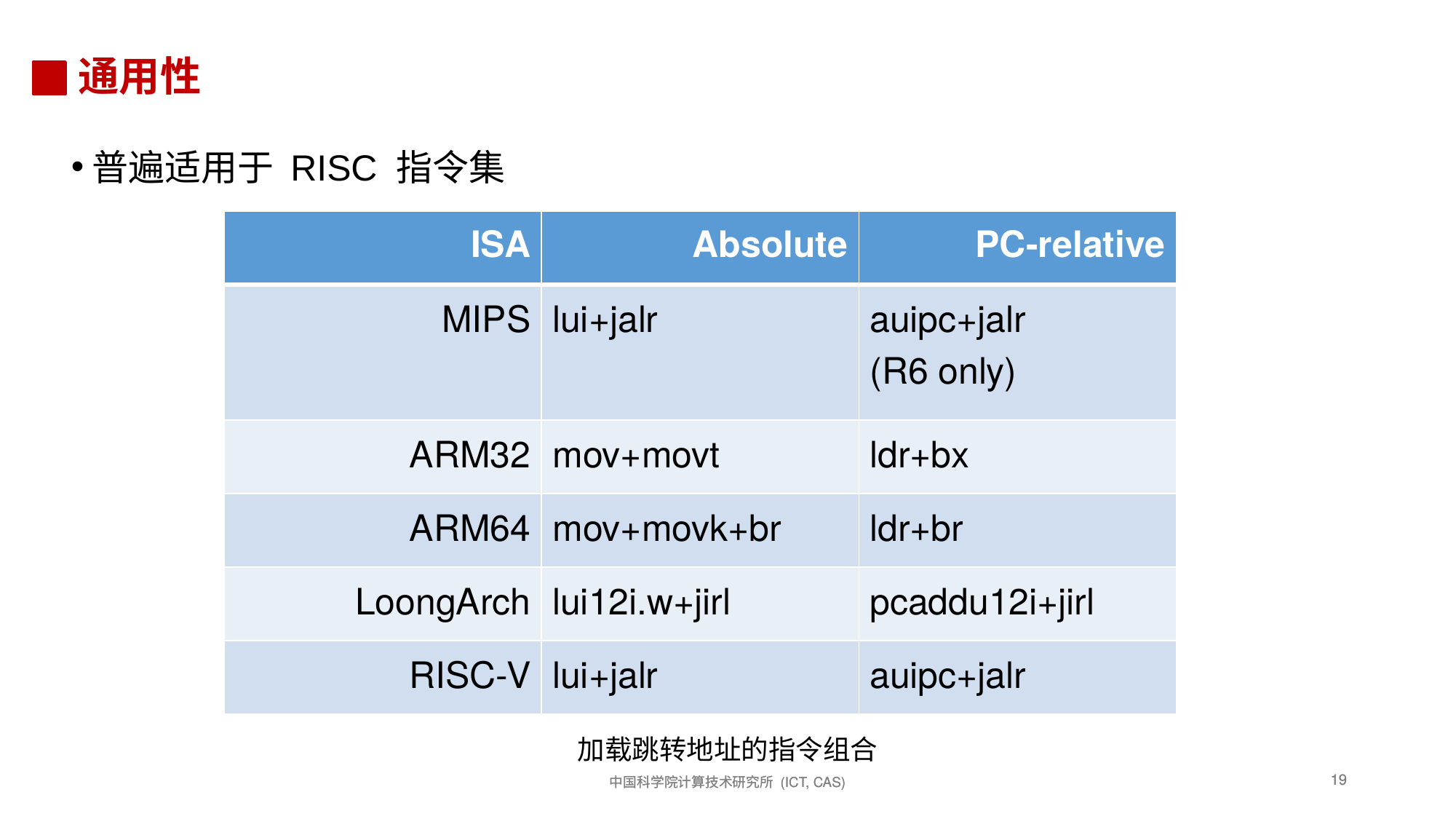

# 通用性
普遍适用于 RISC 指令集
| ISA | Absolute | PC-relative |
| --- | --- | --- |
| MIPS | lui+jalr | auipc+jalr (R6 only) |
| ARM32 | mov+movt | ldr+bx |
| ARM64 | mov+movk+br | ldr+br |
| LoongArch | lui12i.w+jirl | pcaddu12i+jirl |
| RISC-V | lui+jalr | auipc+jalr |
加载跳转地址的指令组合